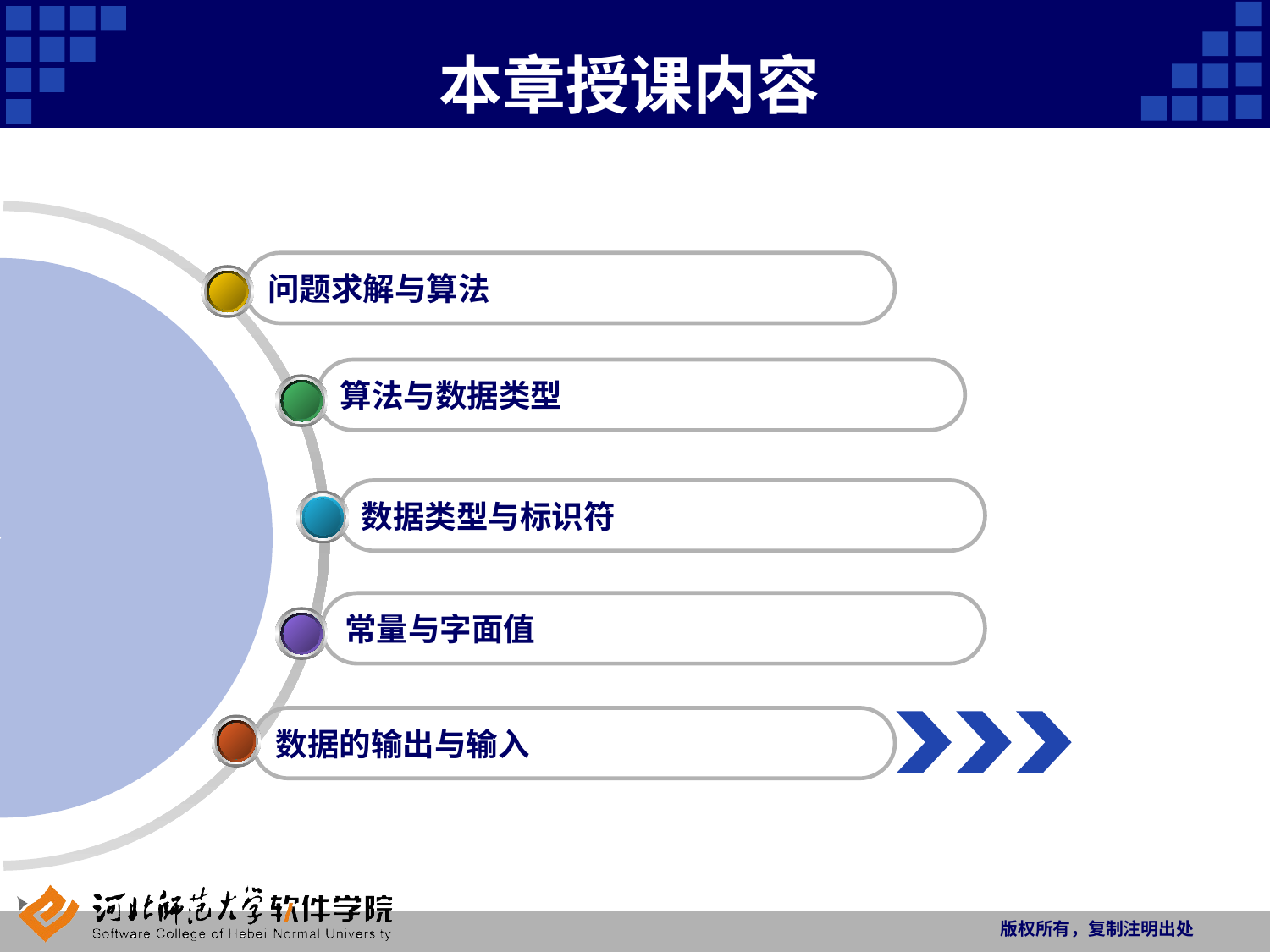

# 本章授课内容

问题求解与算法

算法与数据类型

数据类型与标识符

常量与字面值

数据的输出与输入

版权所有，复制注明出处